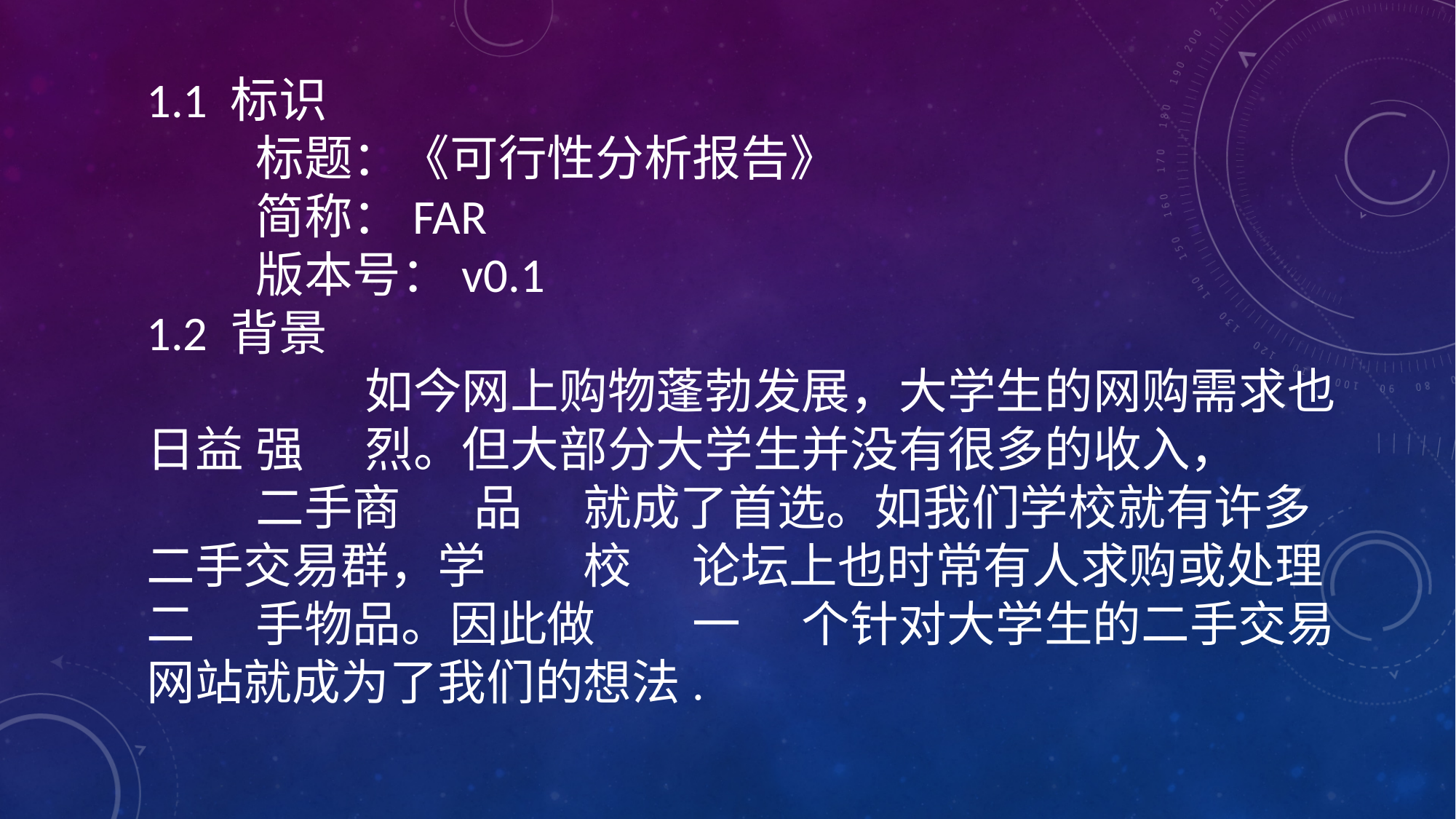

1.1 标识
	标题：《可行性分析报告》
	简称：FAR
	版本号：v0.1
1.2 背景
		如今网上购物蓬勃发展，大学生的网购需求也日益	强	烈。但大部分大学生并没有很多的收入，	二手商	品	就成了首选。如我们学校就有许多二手交易群，学	校	论坛上也时常有人求购或处理二	手物品。因此做	一	个针对大学生的二手交易网站就成为了我们的想法.